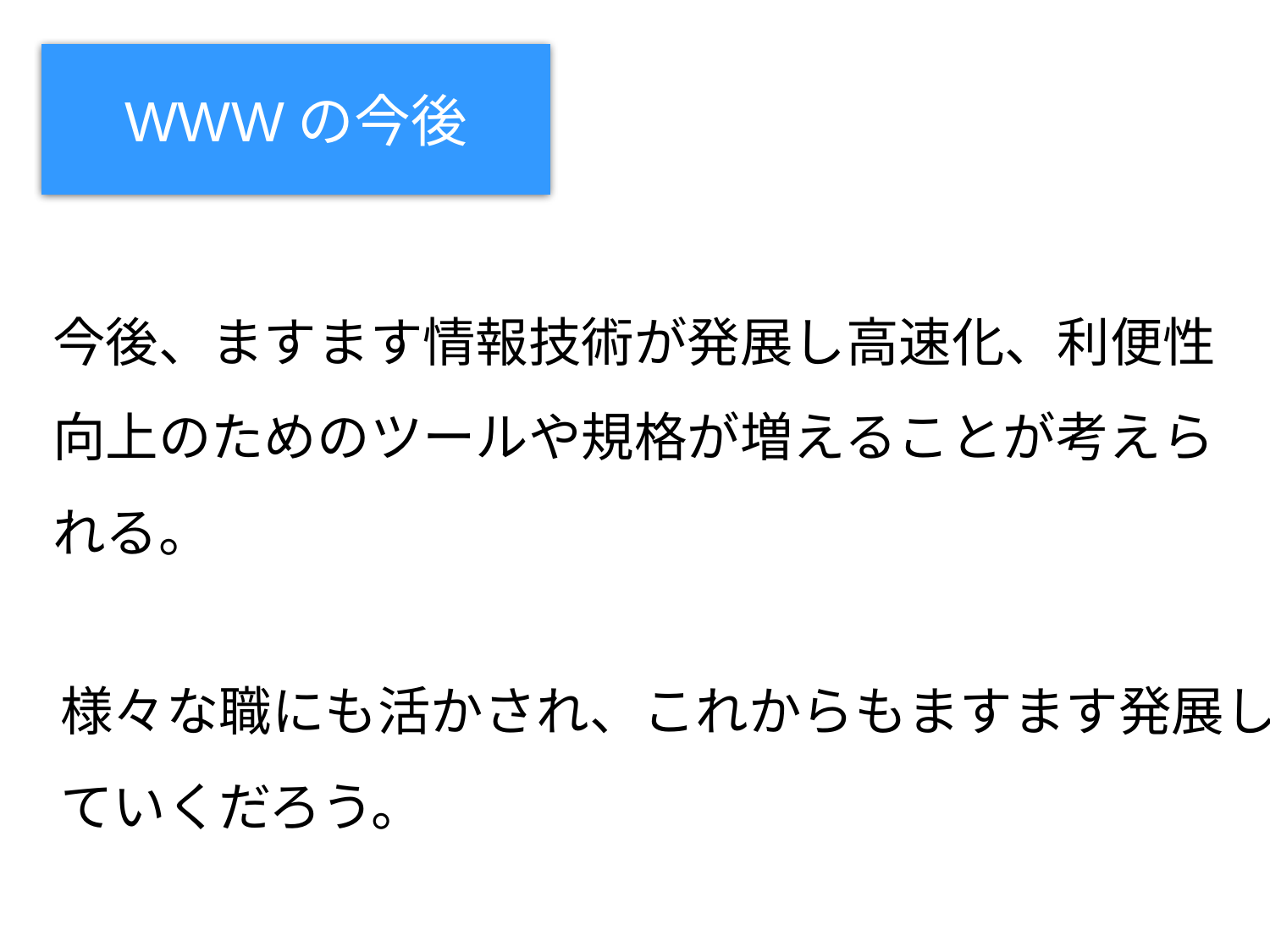

WWWの今後
今後、ますます情報技術が発展し高速化、利便性
向上のためのツールや規格が増えることが考えら
れる。
様々な職にも活かされ、これからもますます発展し
ていくだろう。